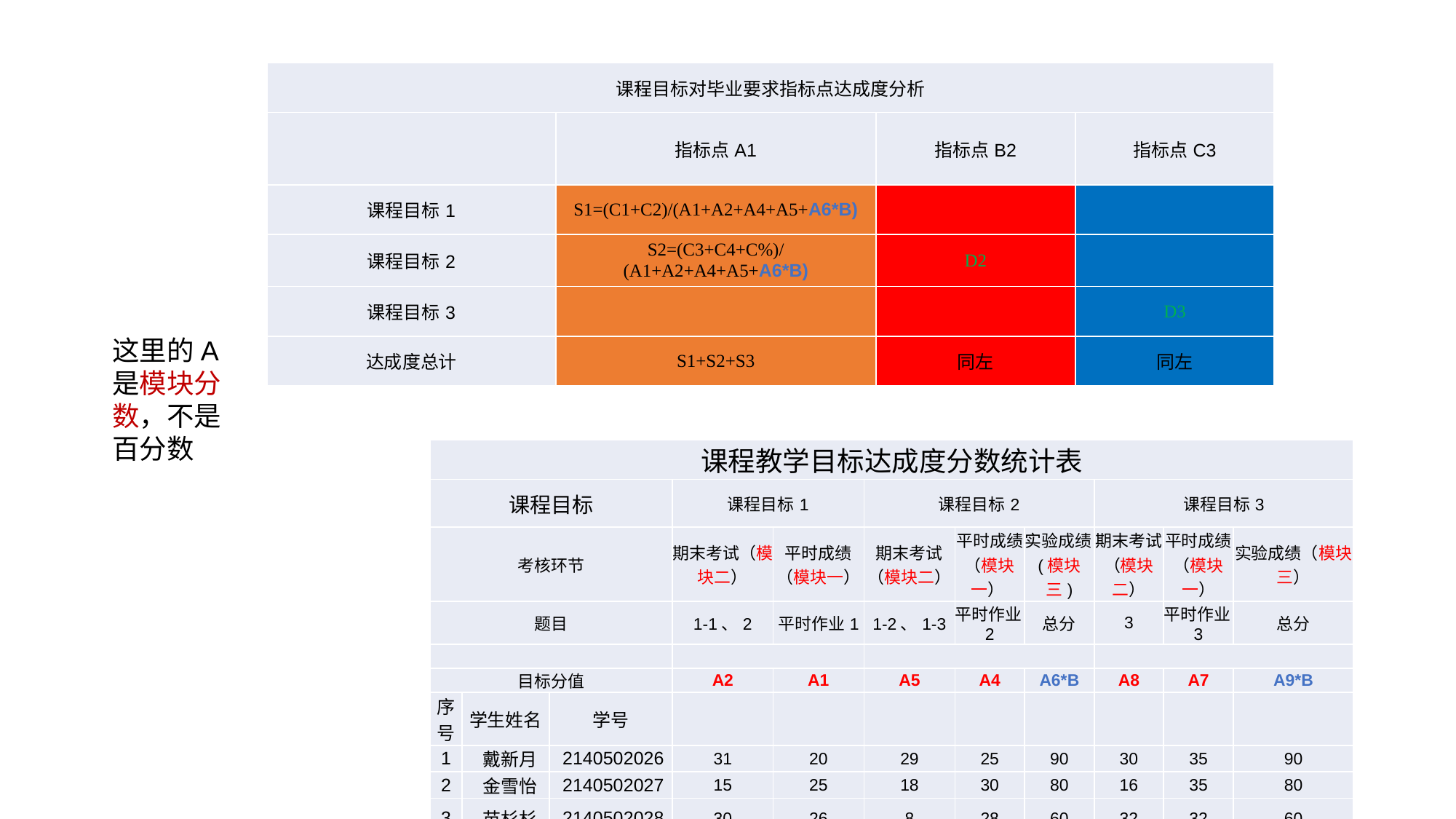

| 课程目标对毕业要求指标点达成度分析 |  |  |  |
| --- | --- | --- | --- |
|  | 指标点A1 | 指标点B2 | 指标点C3 |
| 课程目标1 | S1=(C1+C2)/(A1+A2+A4+A5+A6\*B) |  |  |
| 课程目标2 | S2=(C3+C4+C%)/(A1+A2+A4+A5+A6\*B) | D2 |  |
| 课程目标3 |  |  | D3 |
| 达成度总计 | S1+S2+S3 | 同左 | 同左 |
这里的A是模块分数，不是百分数
| 课程教学目标达成度分数统计表 |  |  |  |  |  |  |  |  |  |  |
| --- | --- | --- | --- | --- | --- | --- | --- | --- | --- | --- |
| 课程目标 |  |  | 课程目标1 |  | 课程目标2 |  |  | 课程目标3 |  |  |
| 考核环节 |  |  | 期末考试（模块二） | 平时成绩（模块一） | 期末考试（模块二） | 平时成绩（模块一） | 实验成绩(模块三) | 期末考试（模块二） | 平时成绩（模块一） | 实验成绩（模块三） |
| 题目 |  |  | 1-1、2 | 平时作业1 | 1-2、1-3 | 平时作业2 | 总分 | 3 | 平时作业3 | 总分 |
|  |  |  |  |  |  |  |  |  |  |  |
| 目标分值 |  |  | A2 | A1 | A5 | A4 | A6\*B | A8 | A7 | A9\*B |
| 序号 | 学生姓名 | 学号 |  |  |  |  |  |  |  |  |
| 1 | 戴新月 | 2140502026 | 31 | 20 | 29 | 25 | 90 | 30 | 35 | 90 |
| 2 | 金雪怡 | 2140502027 | 15 | 25 | 18 | 30 | 80 | 16 | 35 | 80 |
| 3 | 苗杉杉 | 2140502028 | 30 | 26 | 8 | 28 | 60 | 32 | 32 | 60 |
| 平均得分 |  |  | C1 | C2 | C3 | C4 | C5 | C6 | C7 | C8 |
| 课程目标达成度 |  |  | D1=(C1+C2)/(A1+A2) |  | D2=(C3+C4+C5)/(A5+A4+A6\*B) |  |  | D3=(C6+C7)/(A8+A7+A9\*B) |  |  |
| 课程总达成度 |  |  | 取以上三个最小值 |  |  |  |  |  |  |  |